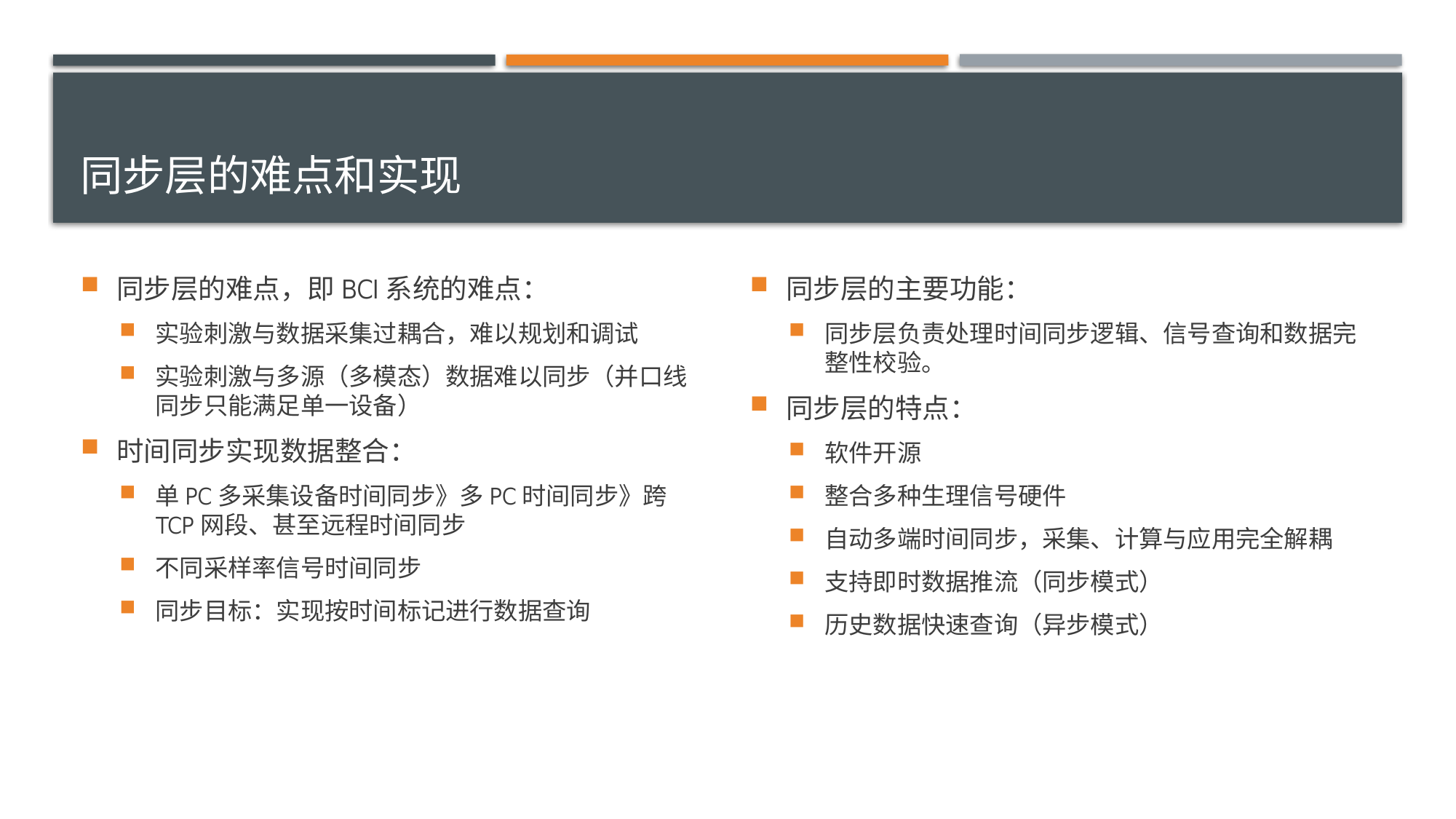

# 同步层的难点和实现
同步层的难点，即BCI系统的难点：
实验刺激与数据采集过耦合，难以规划和调试
实验刺激与多源（多模态）数据难以同步（并口线同步只能满足单一设备）
时间同步实现数据整合：
单PC多采集设备时间同步》多PC时间同步》跨TCP网段、甚至远程时间同步
不同采样率信号时间同步
同步目标：实现按时间标记进行数据查询
同步层的主要功能：
同步层负责处理时间同步逻辑、信号查询和数据完整性校验。
同步层的特点：
软件开源
整合多种生理信号硬件
自动多端时间同步，采集、计算与应用完全解耦
支持即时数据推流（同步模式）
历史数据快速查询（异步模式）